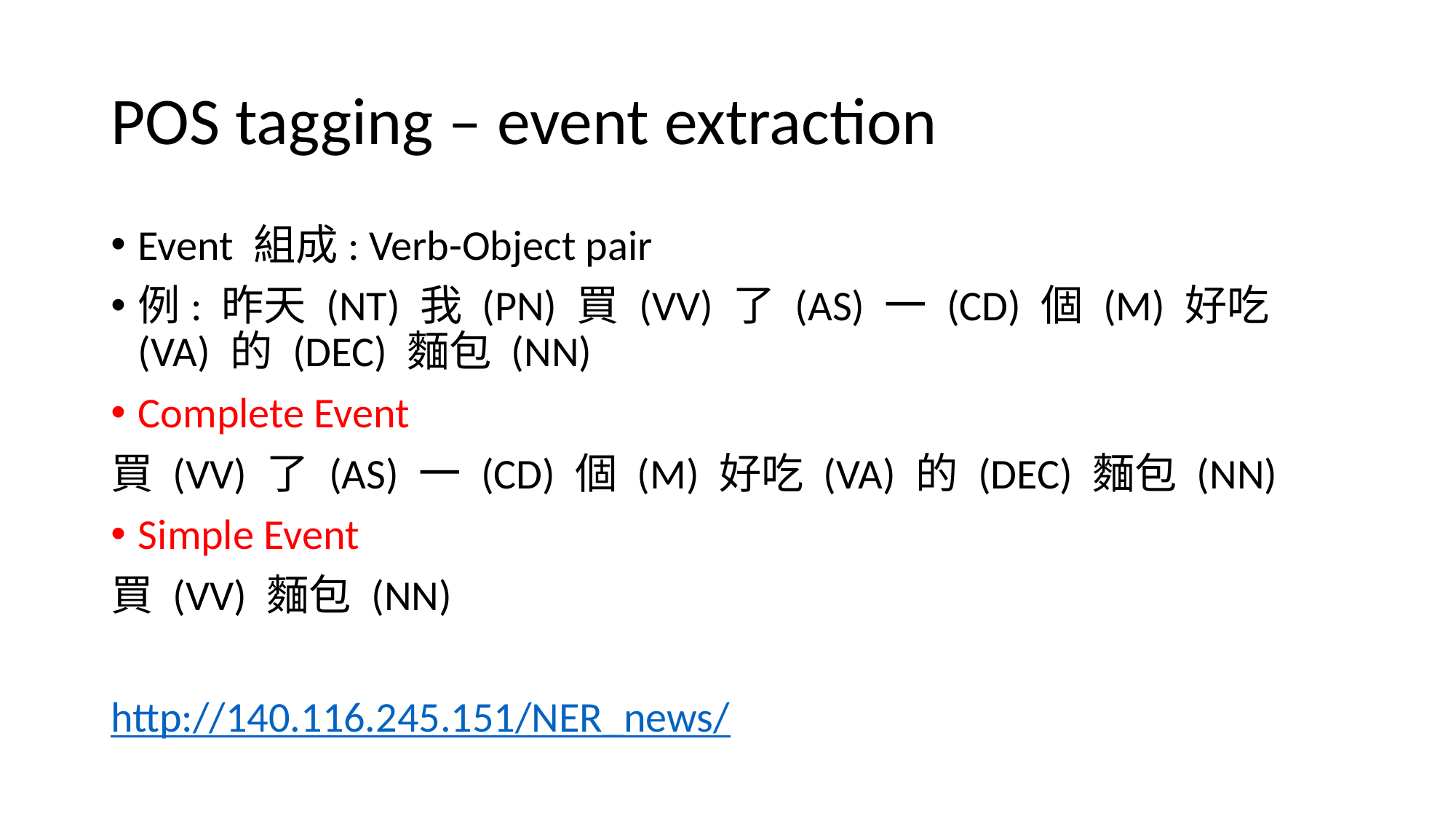

# POS tagging – event extraction
Event 組成: Verb-Object pair
例: 昨天 (NT) 我 (PN) 買 (VV) 了 (AS) 一 (CD) 個 (M) 好吃 (VA) 的 (DEC) 麵包 (NN)
Complete Event
買 (VV) 了 (AS) 一 (CD) 個 (M) 好吃 (VA) 的 (DEC) 麵包 (NN)
Simple Event
買 (VV) 麵包 (NN)

http://140.116.245.151/NER_news/